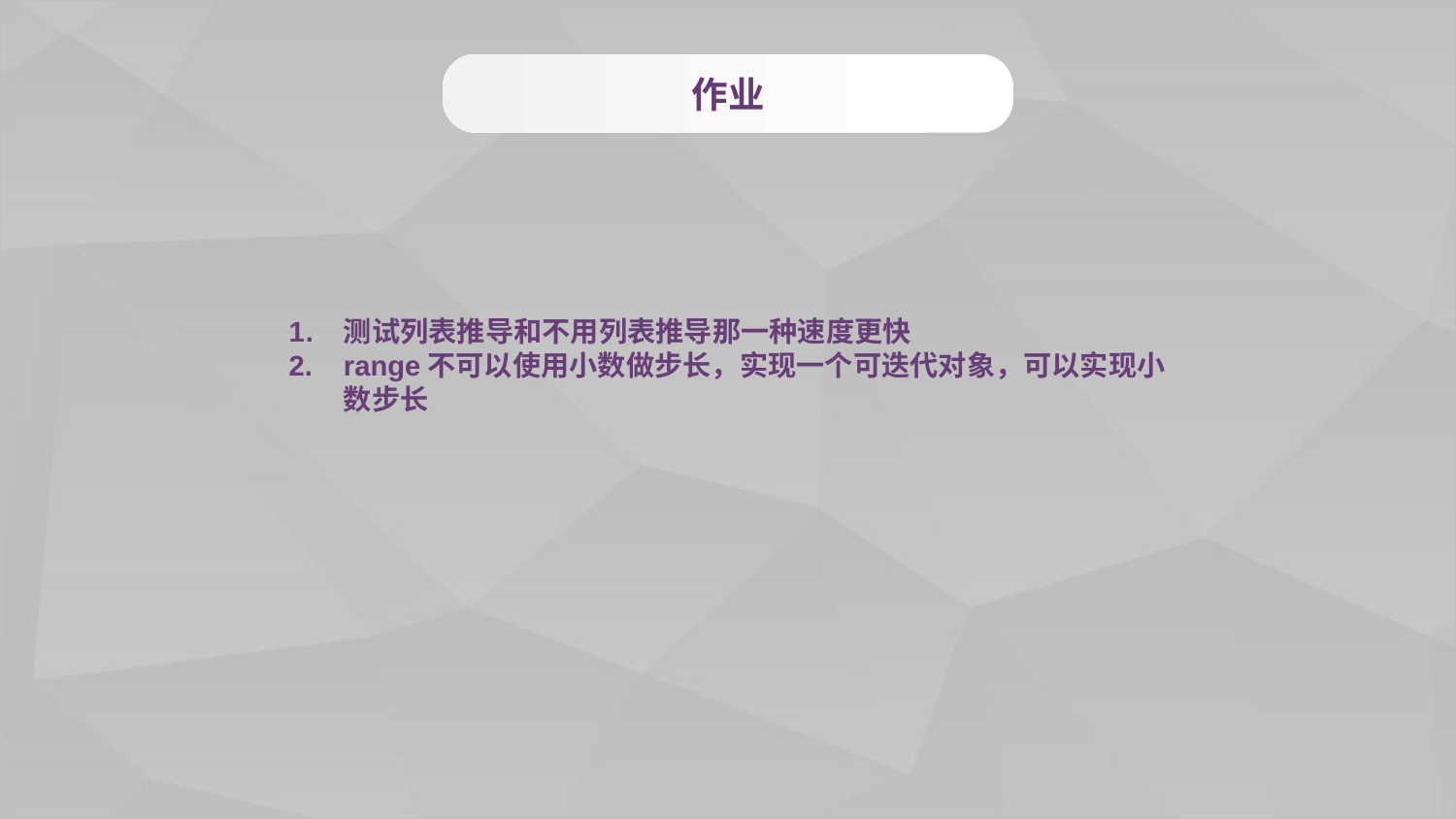

作业
测试列表推导和不用列表推导那一种速度更快
range不可以使用小数做步长，实现一个可迭代对象，可以实现小数步长